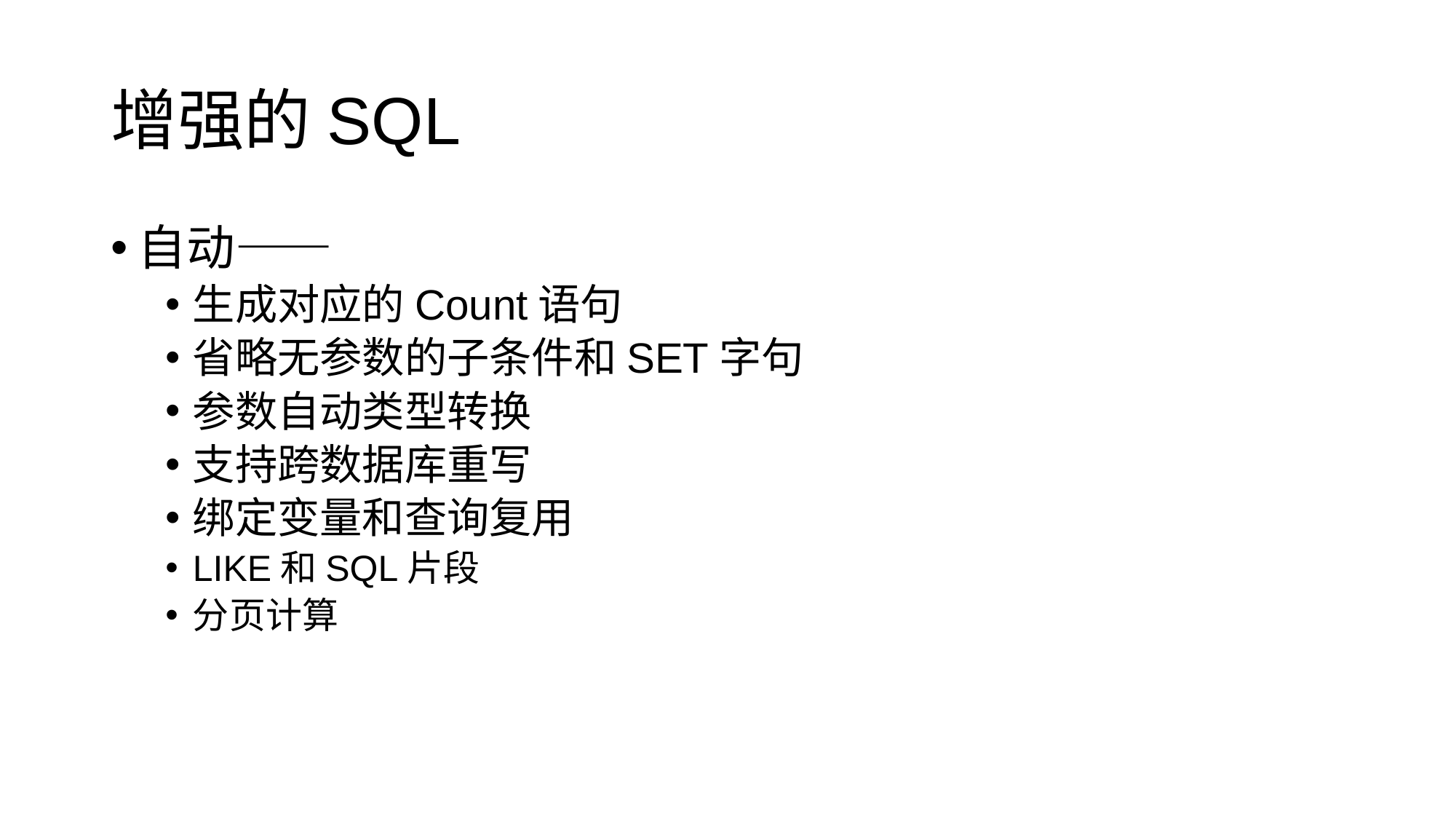

# 增强的SQL
自动——
生成对应的Count语句
省略无参数的子条件和SET字句
参数自动类型转换
支持跨数据库重写
绑定变量和查询复用
LIKE和SQL片段
分页计算